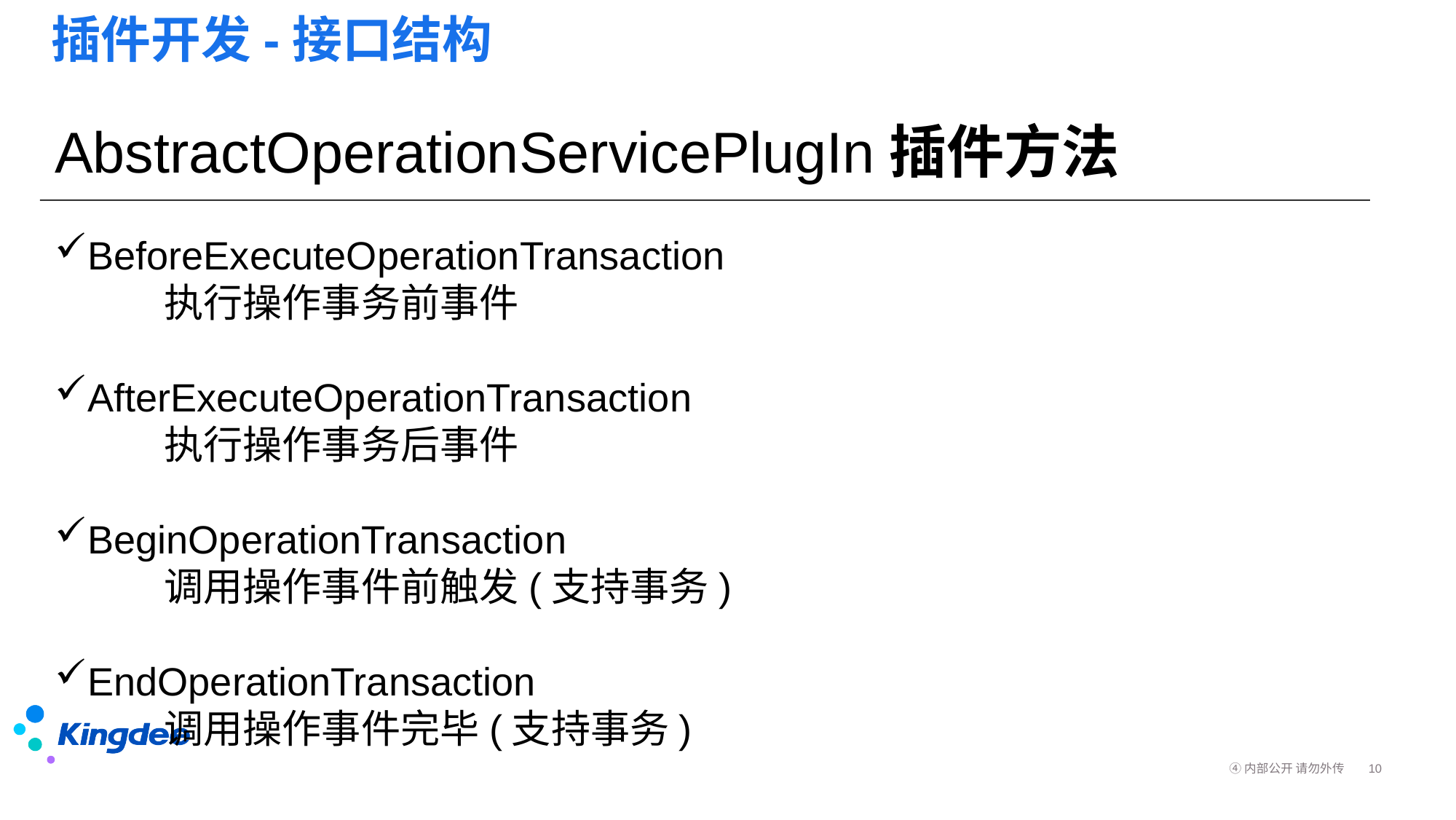

# 插件开发-接口结构
AbstractOperationServicePlugIn插件方法

BeforeExecuteOperationTransaction
	执行操作事务前事件

AfterExecuteOperationTransaction
	执行操作事务后事件

BeginOperationTransaction
	调用操作事件前触发(支持事务)

EndOperationTransaction
	调用操作事件完毕(支持事务)